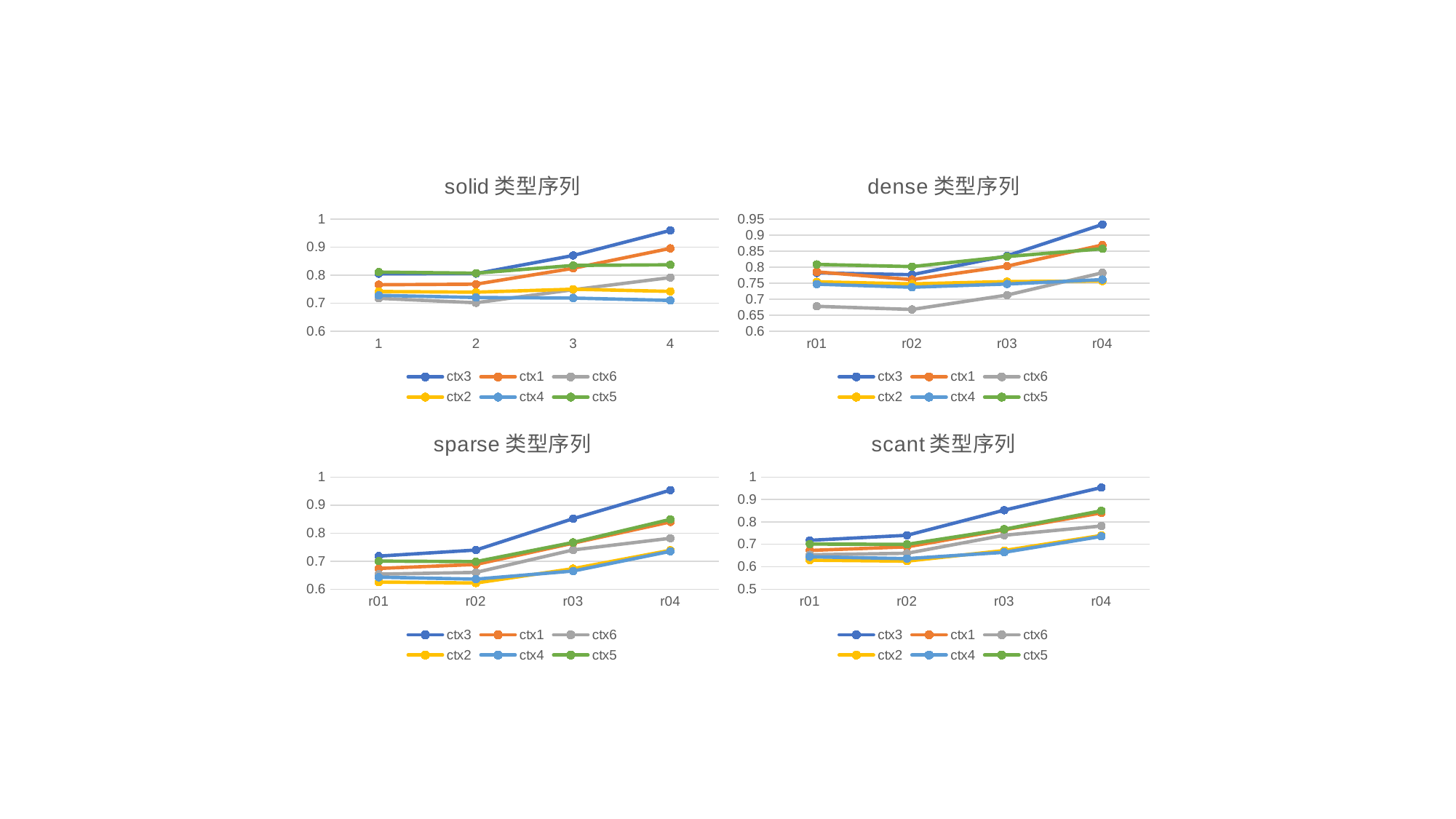

### Chart: solid类型序列

| Category | ctx3 | ctx1 | ctx6 | ctx2 | ctx4 | ctx5 |
|---|---|---|---|---|---|---|

### Chart: dense类型序列

| Category | ctx3 | ctx1 | ctx6 | ctx2 | ctx4 | ctx5 |
|---|---|---|---|---|---|---|
| r01 | 0.78205575 | 0.7852865374999998 | 0.6778396474999997 | 0.75417845 | 0.7469108999999999 | 0.8086594250000001 |
| r02 | 0.77662725 | 0.7611678427500003 | 0.667979515 | 0.74774005 | 0.7373142 | 0.8018762500000001 |
| r03 | 0.8356425000000001 | 0.8033031453749999 | 0.7129450975 | 0.75497835 | 0.7474355500000001 | 0.8331550000000001 |
| r04 | 0.9332247499999999 | 0.8690873357750001 | 0.7825713600000002 | 0.7566635749999999 | 0.7612309 | 0.8573250000000001 |

### Chart: sparse类型序列

| Category | ctx3 | ctx1 | ctx6 | ctx2 | ctx4 | ctx5 |
|---|---|---|---|---|---|---|
| r01 | 0.7181059999999999 | 0.67400467 | 0.65364371 | 0.6254746 | 0.6428992000000001 | 0.7002763 |
| r02 | 0.7396469999999999 | 0.6883064130000001 | 0.66004023 | 0.6221113 | 0.6359195000000001 | 0.6984075999999999 |
| r03 | 0.851639 | 0.76421463 | 0.7400470500000002 | 0.6733113 | 0.6648322000000001 | 0.766736 |
| r04 | 0.9531829999999999 | 0.8399719499999999 | 0.78170832 | 0.738772 | 0.7350279999999999 | 0.849089 |

### Chart: scant类型序列

| Category | ctx3 | ctx1 | ctx6 | ctx2 | ctx4 | ctx5 |
|---|---|---|---|---|---|---|
| r01 | 0.71777 | 0.67291924 | 0.65326795 | 0.6294065999999999 | 0.6445607000000001 | 0.7012196 |
| r02 | 0.740357 | 0.6886619780000001 | 0.6602712199999999 | 0.6251532 | 0.6362501 | 0.6998088 |
| r03 | 0.8521920000000001 | 0.76472912 | 0.74055724 | 0.6724162 | 0.6644166 | 0.76721 |
| r04 | 0.95323 | 0.8403912900000001 | 0.7818208500000001 | 0.7396182000000001 | 0.7355114999999999 | 0.8495699999999999 |